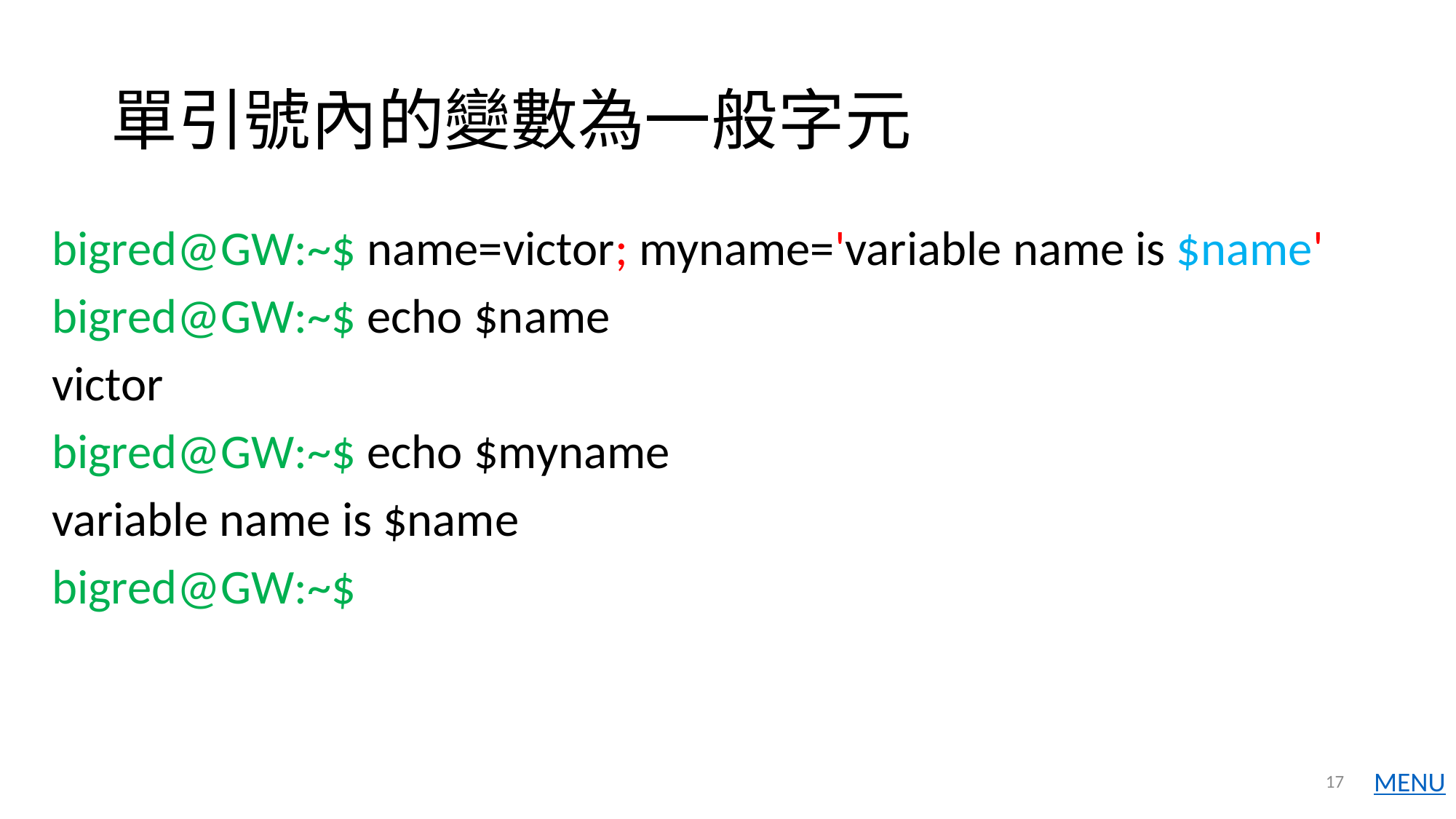

# 單引號內的變數為一般字元
bigred@GW:~$ name=victor; myname='variable name is $name'
bigred@GW:~$ echo $name
victor
bigred@GW:~$ echo $myname
variable name is $name
bigred@GW:~$
17